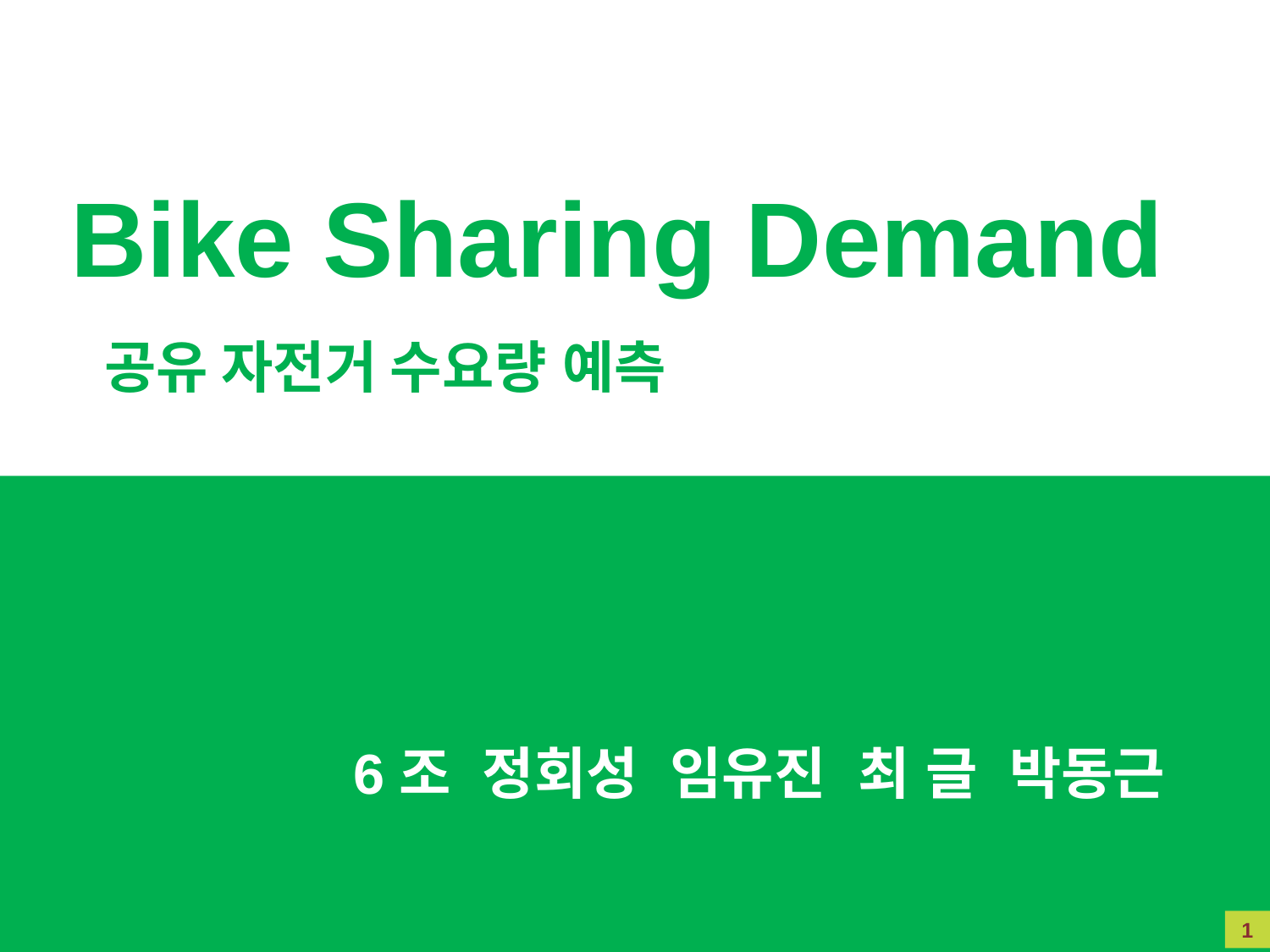

Bike Sharing Demand
   공유 자전거 수요량 예측

6조  정회성  임유진  최 글  박동근

1